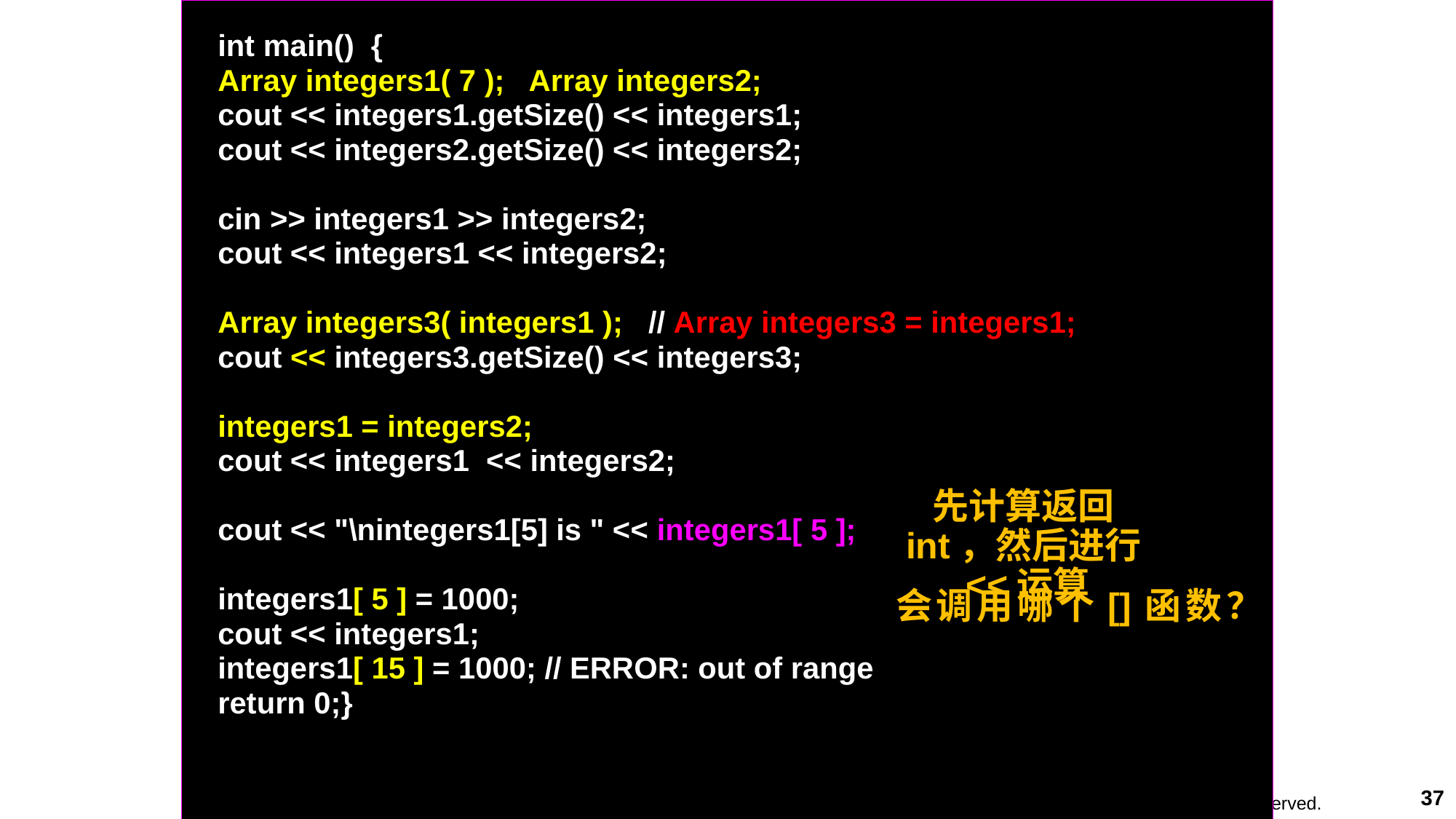

int main()  {
   Array integers1( 7 );   Array integers2;
   cout << integers1.getSize() << integers1;
   cout << integers2.getSize() << integers2;

   cin >> integers1 >> integers2;
   cout << integers1 << integers2;

   Array integers3( integers1 );   // Array integers3 = integers1;
   cout << integers3.getSize() << integers3;

   integers1 = integers2;
   cout << integers1  << integers2;

   cout << "\nintegers1[5] is " << integers1[ 5 ];

   integers1[ 5 ] = 1000;
   cout << integers1;
   integers1[ 15 ] = 1000; // ERROR: out of range
   return 0;}

先计算返回int，然后进行<<运算
会调用哪个[]函数？